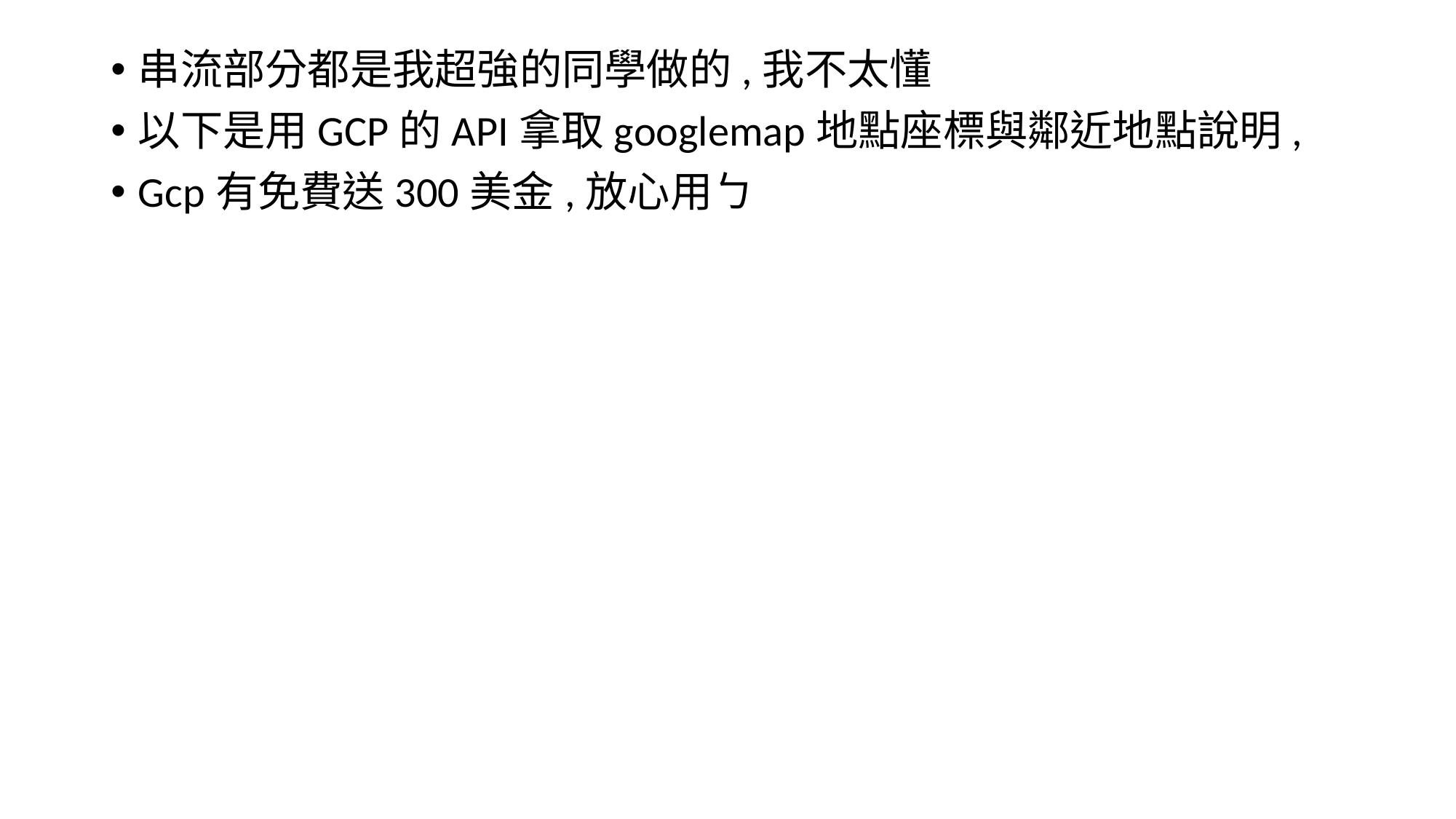

串流部分都是我超強的同學做的,我不太懂
以下是用GCP的API拿取googlemap地點座標與鄰近地點說明,
Gcp有免費送300美金,放心用ㄅ